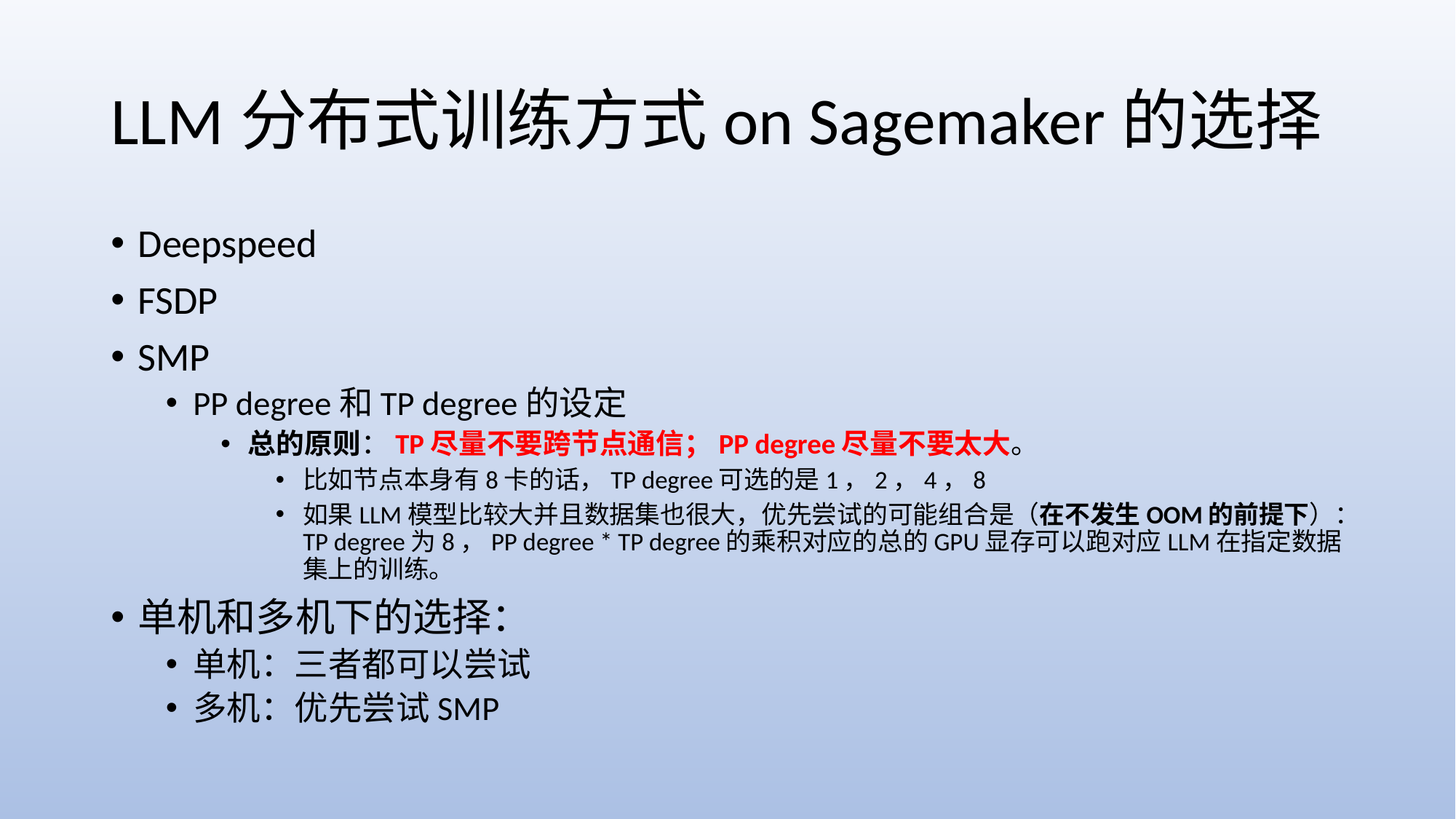

# LLM分布式训练方式on Sagemaker的选择
Deepspeed
FSDP
SMP
PP degree和TP degree的设定
总的原则：TP尽量不要跨节点通信；PP degree尽量不要太大。
比如节点本身有8卡的话，TP degree可选的是1，2，4，8
如果LLM模型比较大并且数据集也很大，优先尝试的可能组合是（在不发生OOM的前提下）：TP degree为8，PP degree * TP degree的乘积对应的总的GPU显存可以跑对应LLM在指定数据集上的训练。
单机和多机下的选择：
单机：三者都可以尝试
多机：优先尝试SMP